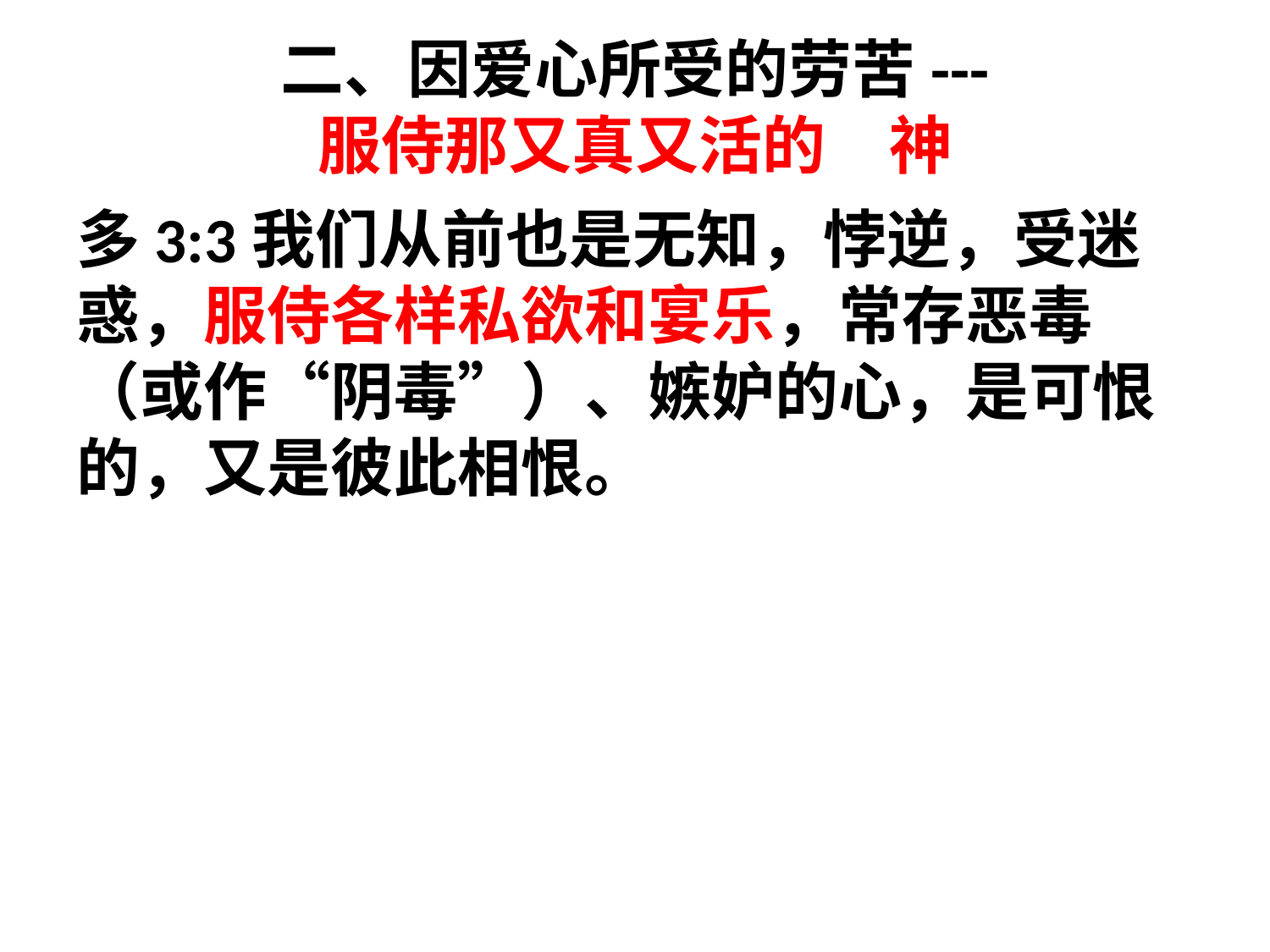

# 二、因爱心所受的劳苦--- 服侍那又真又活的　神
多3:3我们从前也是无知，悖逆，受迷惑，服侍各样私欲和宴乐，常存恶毒（或作“阴毒”）、嫉妒的心，是可恨的，又是彼此相恨。